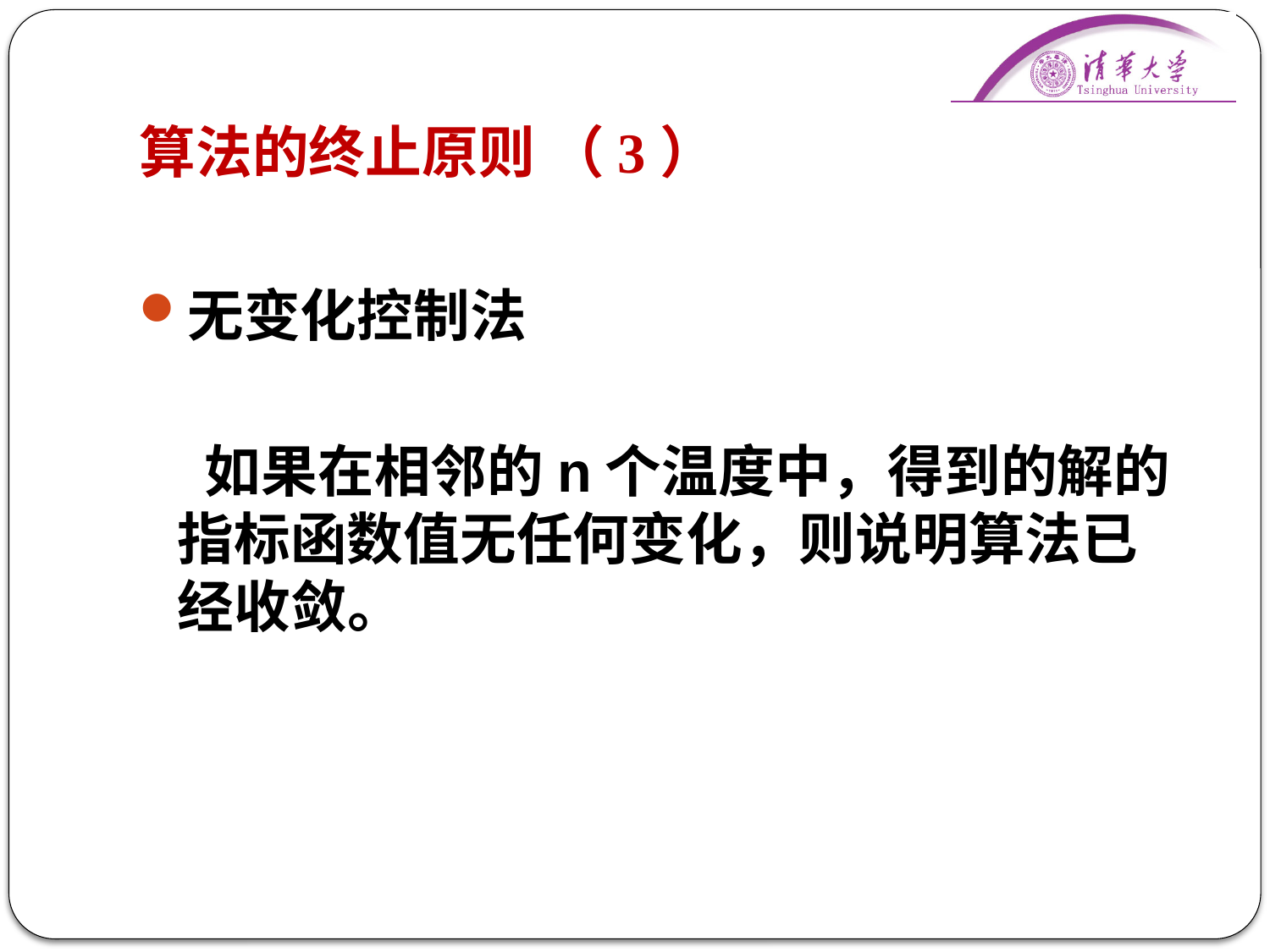

# 算法的终止原则 （3）
无变化控制法

    如果在相邻的n个温度中，得到的解的指标函数值无任何变化，则说明算法已经收敛。